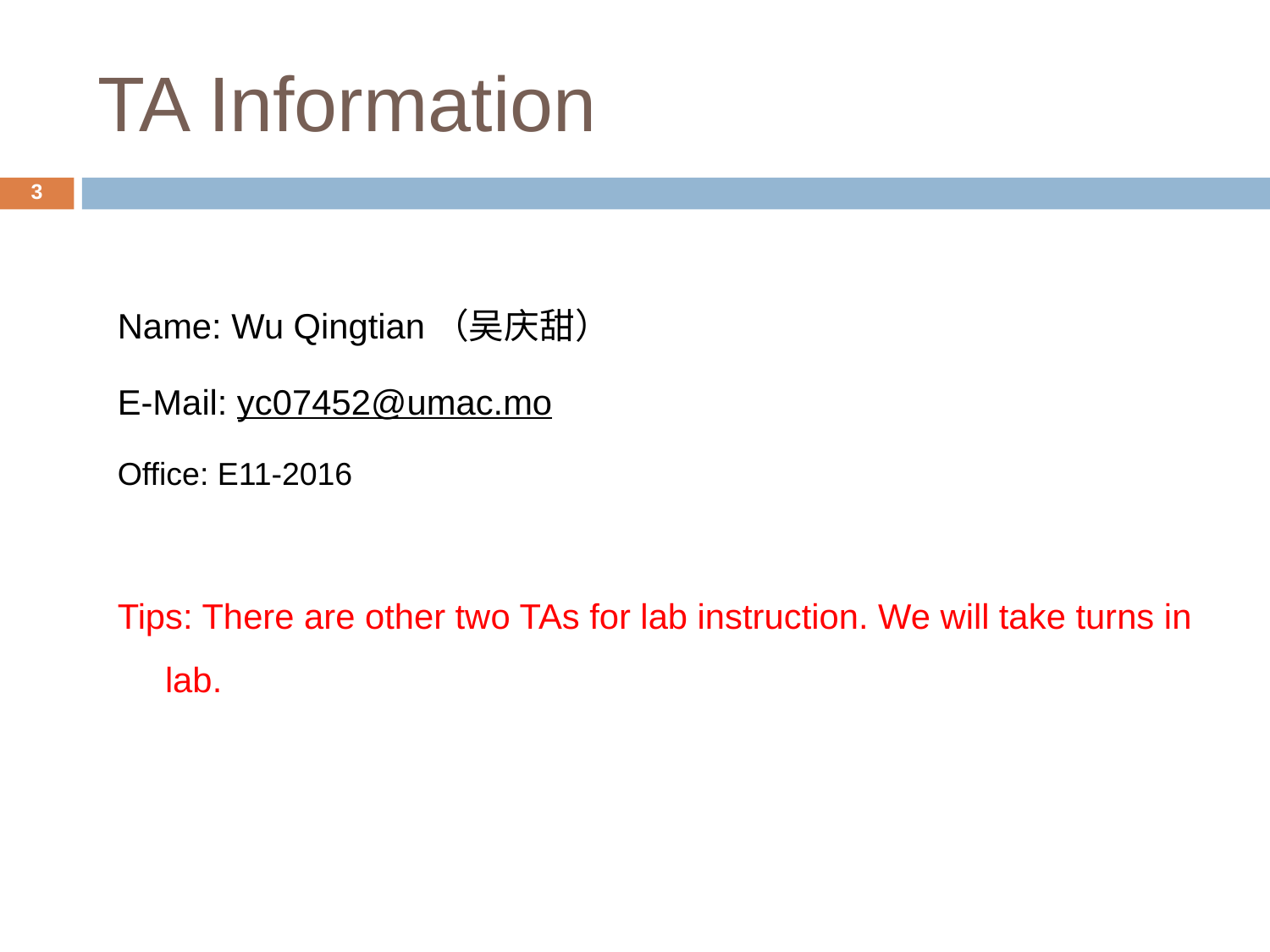

TA Information
3
Name: Wu Qingtian（吴庆甜）
E-Mail: yc07452@umac.mo
Office: E11-2016

Tips: There are other two TAs for lab instruction. We will take turns in lab.